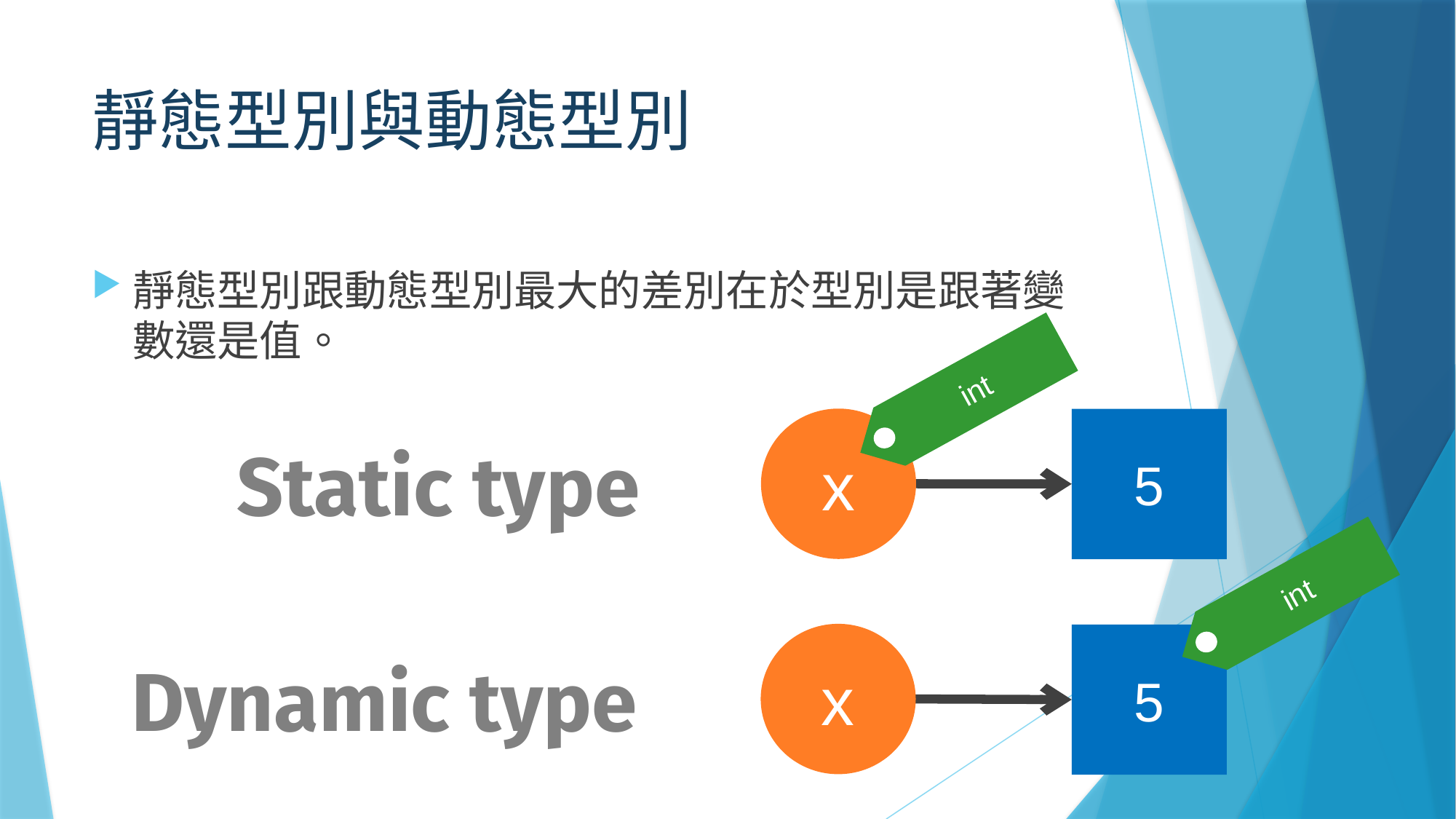

# 靜態型別與動態型別
靜態型別跟動態型別最大的差別在於型別是跟著變數還是值。
int

x
5
Static type
int

x
5
Dynamic type